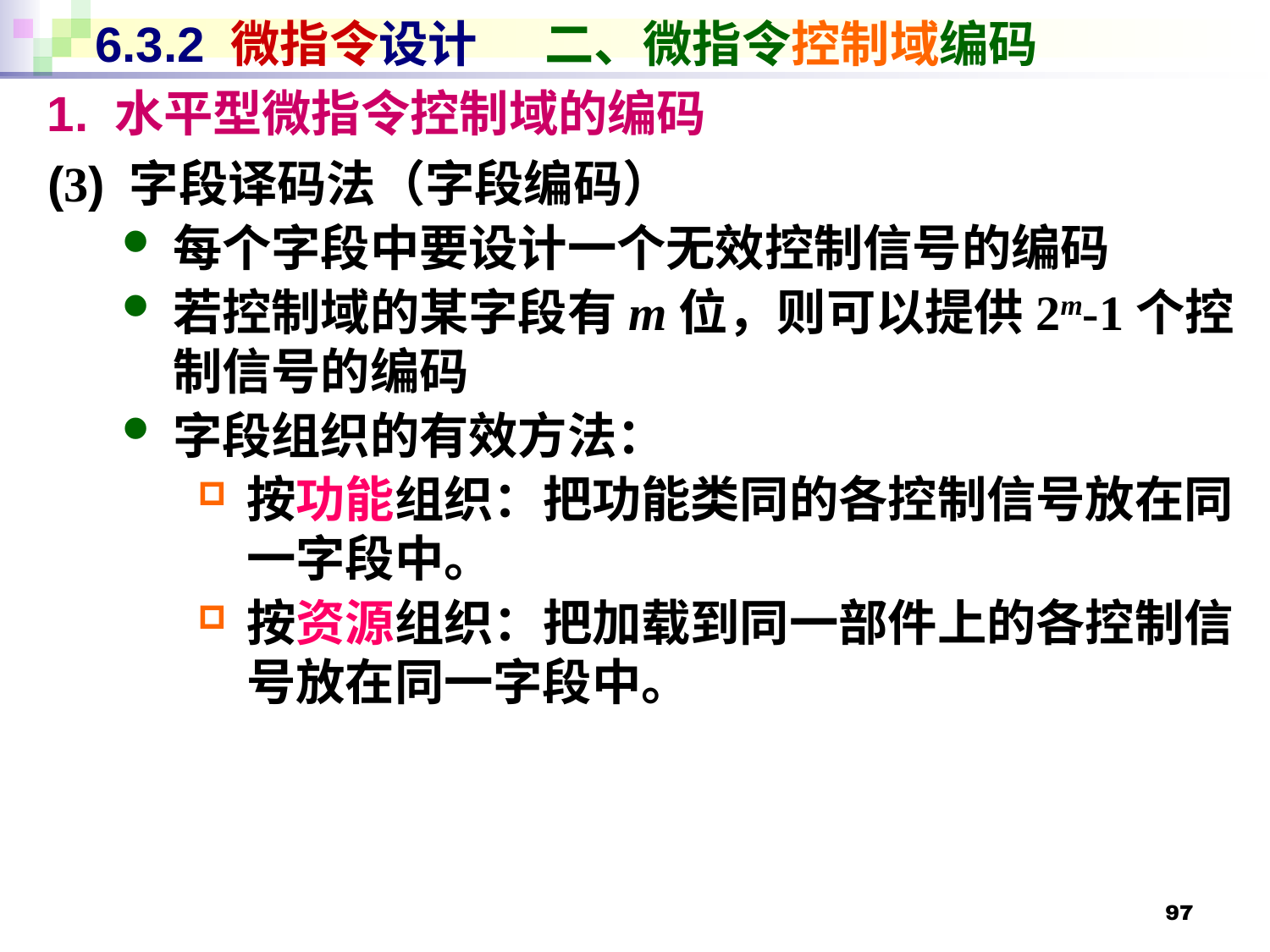

# 6.3.2 微指令设计      二、微指令控制域编码
1. 水平型微指令控制域的编码
(3) 字段译码法（字段编码）
每个字段中要设计一个无效控制信号的编码
若控制域的某字段有m位，则可以提供2m-1个控制信号的编码
字段组织的有效方法：
按功能组织：把功能类同的各控制信号放在同一字段中。
按资源组织：把加载到同一部件上的各控制信号放在同一字段中。
97